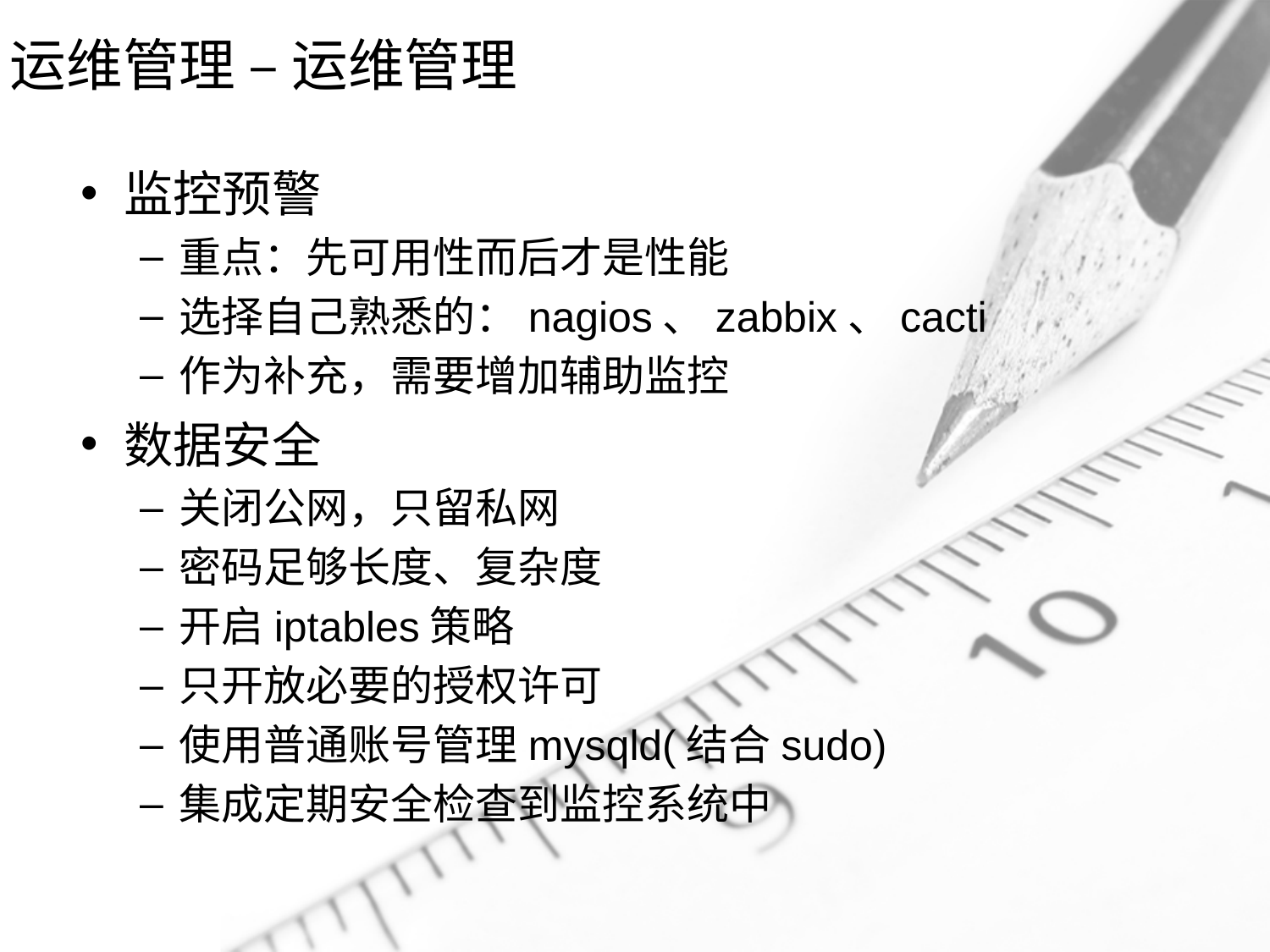

# 运维管理 – 运维管理
监控预警
重点：先可用性而后才是性能
选择自己熟悉的：nagios、zabbix、cacti
作为补充，需要增加辅助监控
数据安全
关闭公网，只留私网
密码足够长度、复杂度
开启iptables策略
只开放必要的授权许可
使用普通账号管理mysqld(结合sudo)
集成定期安全检查到监控系统中